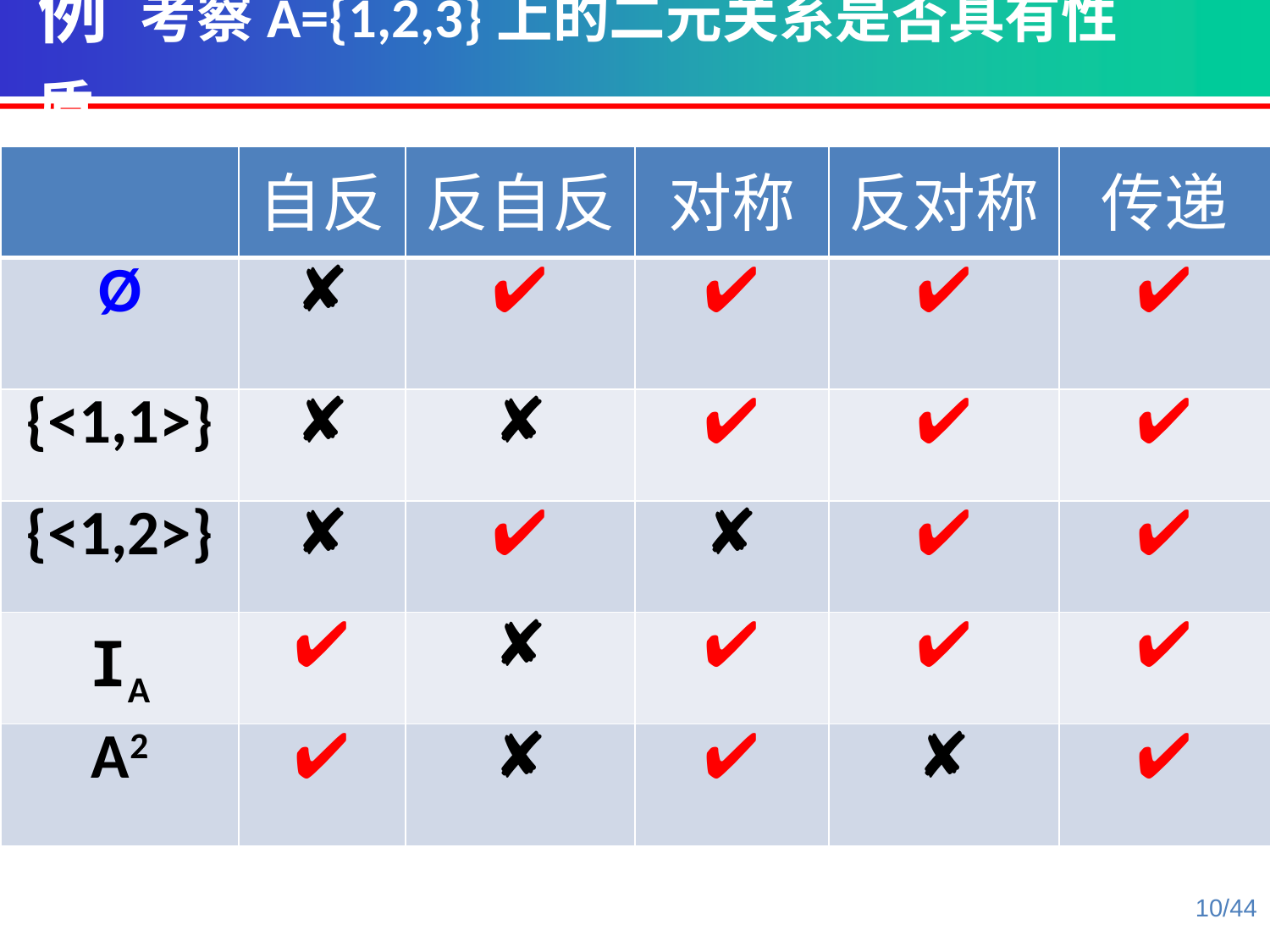

例  考察A={1,2,3}上的二元关系是否具有性质
|  | 自反 | 反自反 | 对称 | 反对称 | 传递 |
| --- | --- | --- | --- | --- | --- |
| Ø | ✘ | ✔ | ✔ | ✔ | ✔ |
| {<1,1>} | ✘ | ✘ | ✔ | ✔ | ✔ |
| {<1,2>} | ✘ | ✔ | ✘ | ✔ | ✔ |
| IA | ✔ | ✘ | ✔ | ✔ | ✔ |
| A2 | ✔ | ✘ | ✔ | ✘ | ✔ |
10/44